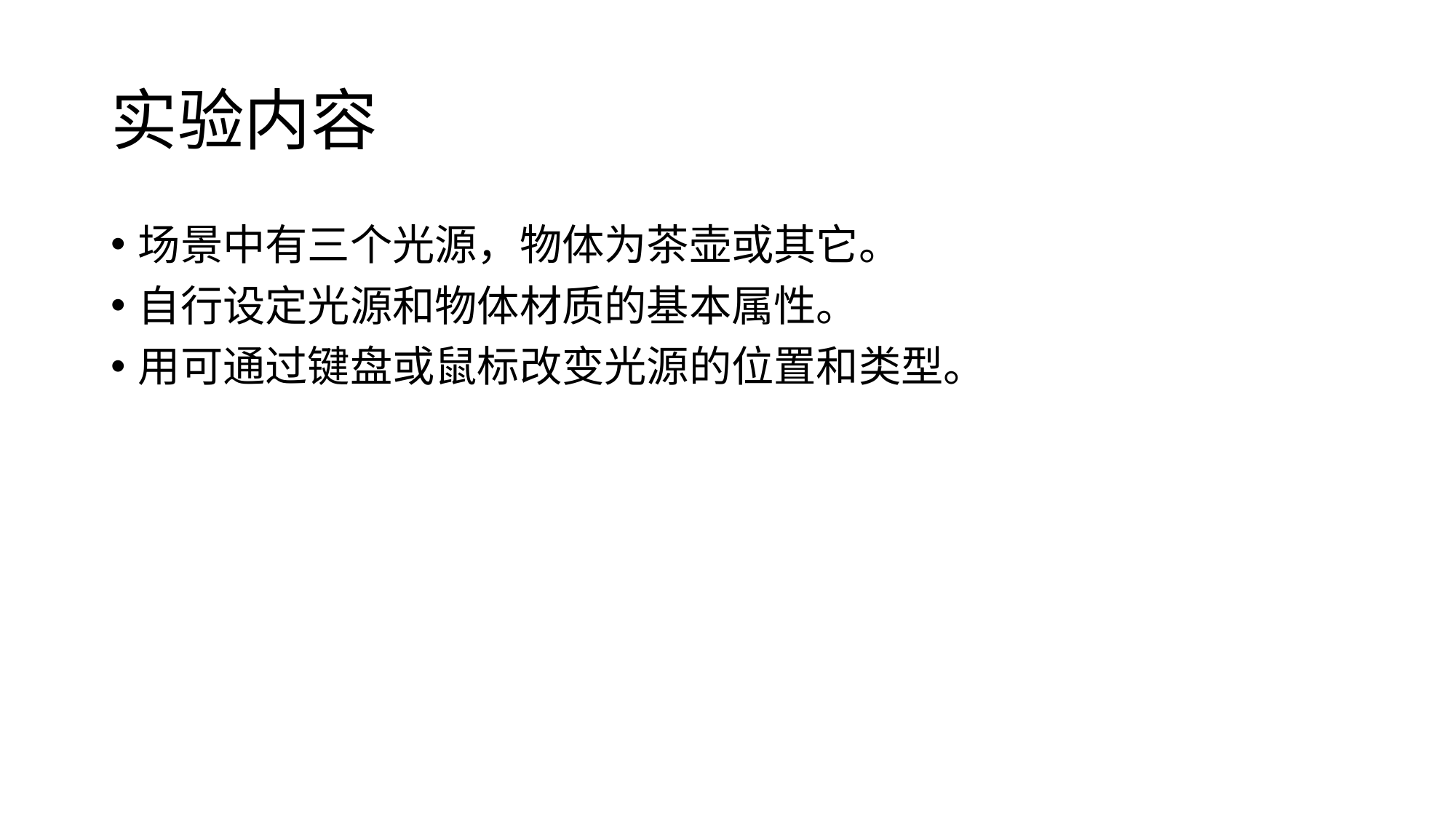

# 实验内容
场景中有三个光源，物体为茶壶或其它。
自行设定光源和物体材质的基本属性。
用可通过键盘或鼠标改变光源的位置和类型。